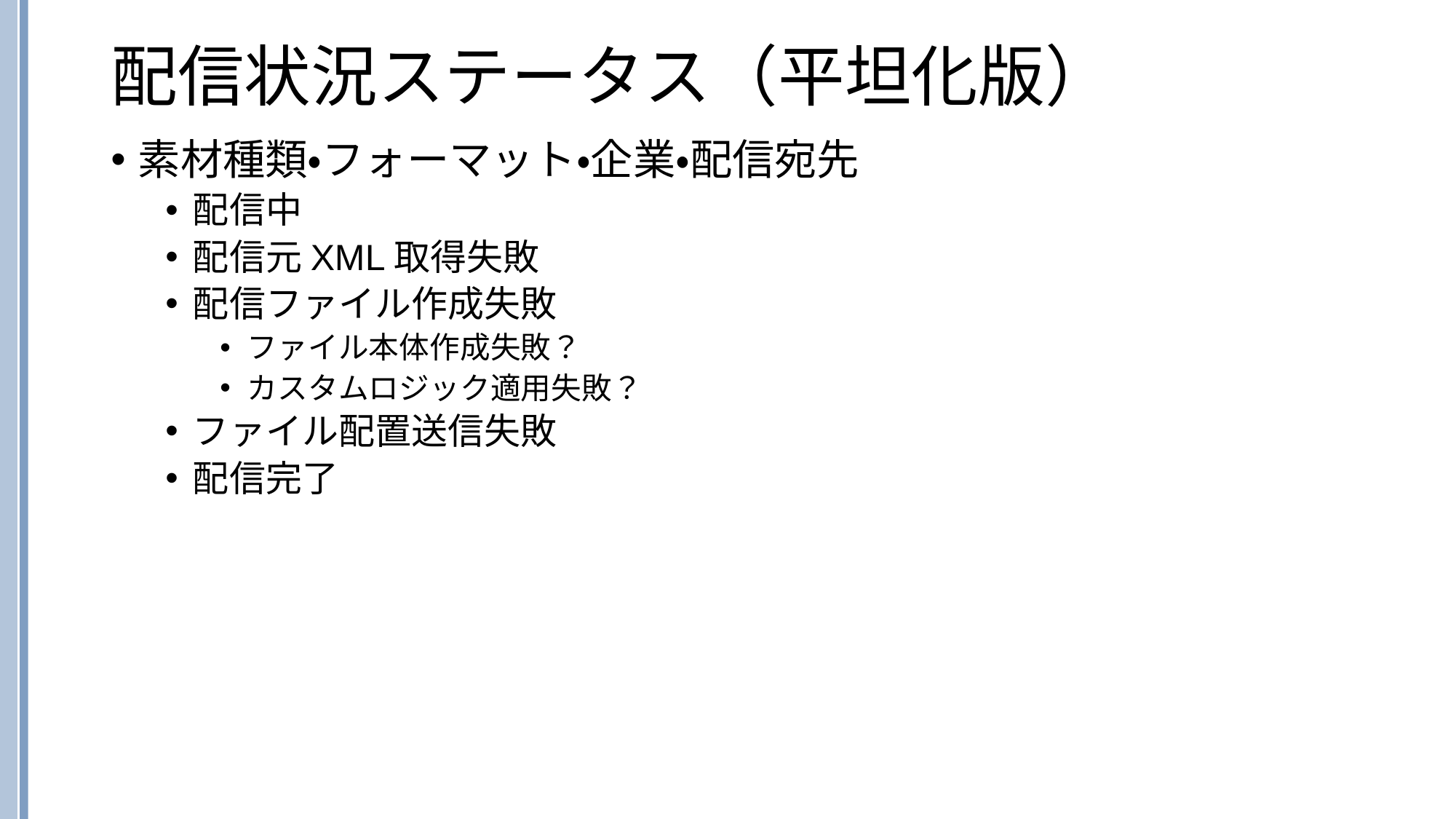

# 配信状況ステータス（平坦化版）
素材種類・フォーマット・企業・配信宛先
配信中
配信元XML取得失敗
配信ファイル作成失敗
ファイル本体作成失敗？
カスタムロジック適用失敗？
ファイル配置送信失敗
配信完了